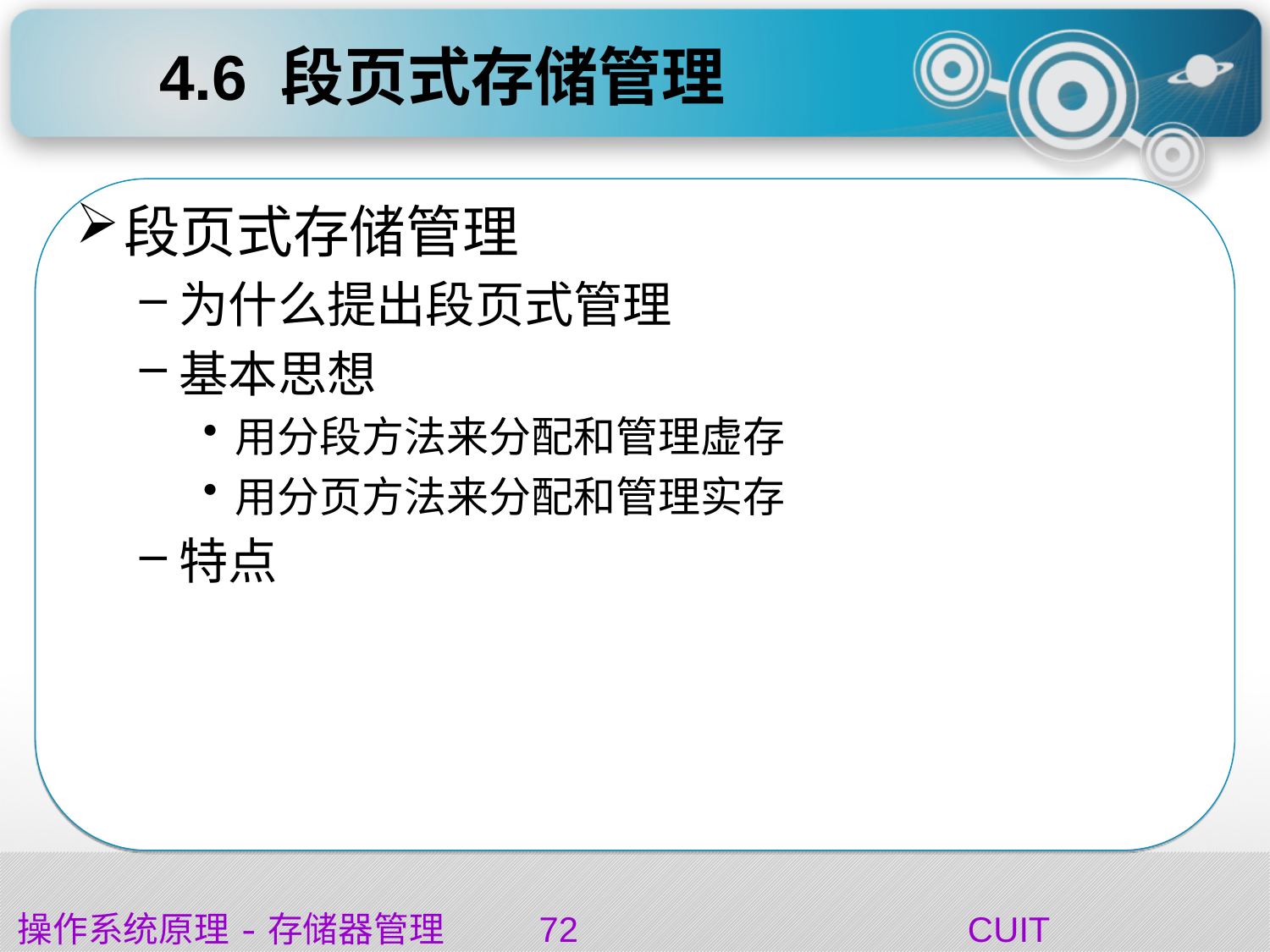

4.6 段页式存储管理
#
段页式存储管理
为什么提出段页式管理
基本思想
用分段方法来分配和管理虚存
用分页方法来分配和管理实存
特点